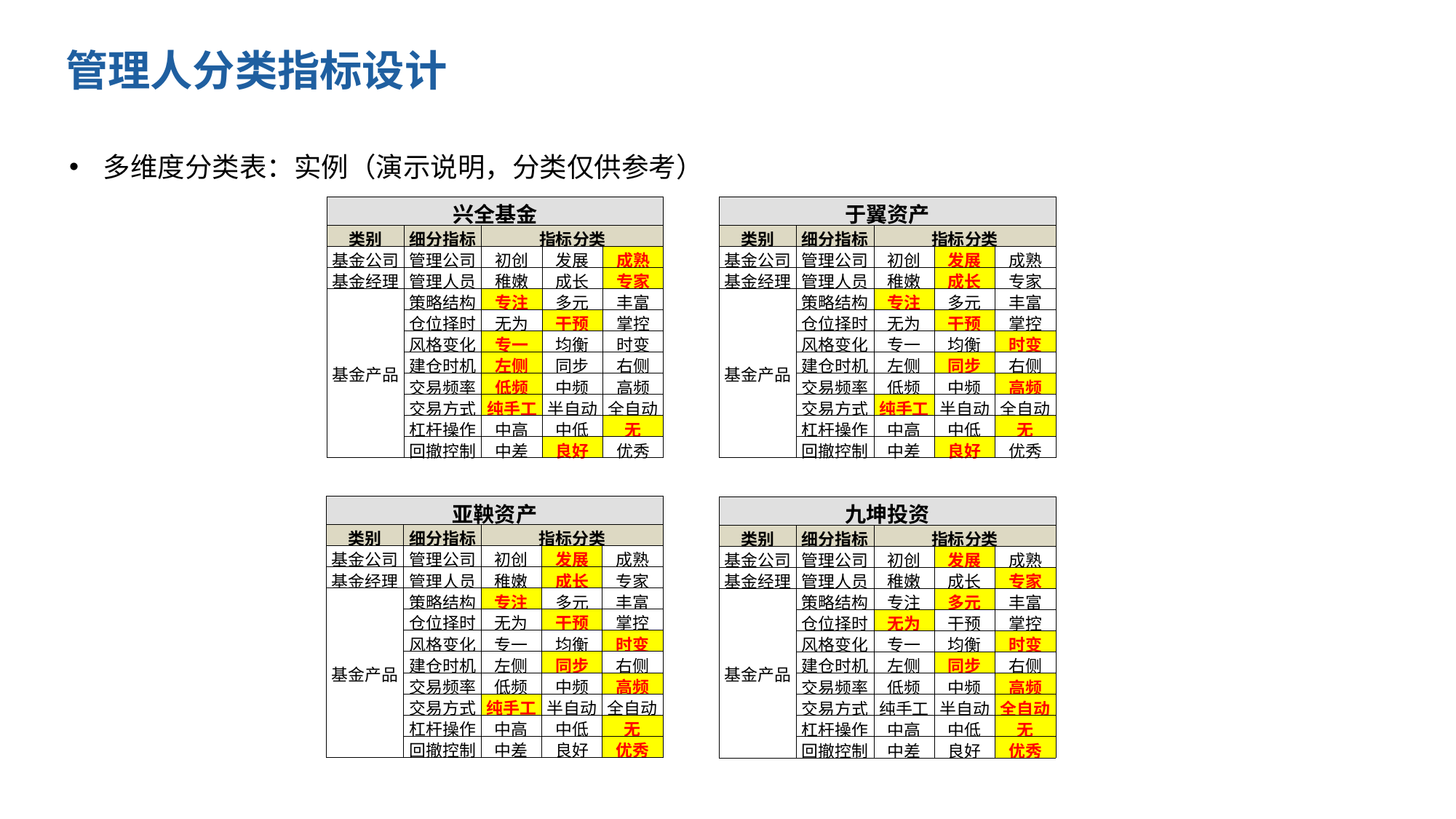

管理人分类指标设计
多维度分类表：实例（演示说明，分类仅供参考）
| 兴全基金 |  |  |  |  |
| --- | --- | --- | --- | --- |
| 类别 | 细分指标 | 指标分类 |  |  |
| 基金公司 | 管理公司 | 初创 | 发展 | 成熟 |
| 基金经理 | 管理人员 | 稚嫩 | 成长 | 专家 |
| 基金产品 | 策略结构 | 专注 | 多元 | 丰富 |
|  | 仓位择时 | 无为 | 干预 | 掌控 |
|  | 风格变化 | 专一 | 均衡 | 时变 |
|  | 建仓时机 | 左侧 | 同步 | 右侧 |
|  | 交易频率 | 低频 | 中频 | 高频 |
|  | 交易方式 | 纯手工 | 半自动 | 全自动 |
|  | 杠杆操作 | 中高 | 中低 | 无 |
|  | 回撤控制 | 中差 | 良好 | 优秀 |
| 于翼资产 |  |  |  |  |
| --- | --- | --- | --- | --- |
| 类别 | 细分指标 | 指标分类 |  |  |
| 基金公司 | 管理公司 | 初创 | 发展 | 成熟 |
| 基金经理 | 管理人员 | 稚嫩 | 成长 | 专家 |
| 基金产品 | 策略结构 | 专注 | 多元 | 丰富 |
|  | 仓位择时 | 无为 | 干预 | 掌控 |
|  | 风格变化 | 专一 | 均衡 | 时变 |
|  | 建仓时机 | 左侧 | 同步 | 右侧 |
|  | 交易频率 | 低频 | 中频 | 高频 |
|  | 交易方式 | 纯手工 | 半自动 | 全自动 |
|  | 杠杆操作 | 中高 | 中低 | 无 |
|  | 回撤控制 | 中差 | 良好 | 优秀 |
| 亚鞅资产 |  |  |  |  |
| --- | --- | --- | --- | --- |
| 类别 | 细分指标 | 指标分类 |  |  |
| 基金公司 | 管理公司 | 初创 | 发展 | 成熟 |
| 基金经理 | 管理人员 | 稚嫩 | 成长 | 专家 |
| 基金产品 | 策略结构 | 专注 | 多元 | 丰富 |
|  | 仓位择时 | 无为 | 干预 | 掌控 |
|  | 风格变化 | 专一 | 均衡 | 时变 |
|  | 建仓时机 | 左侧 | 同步 | 右侧 |
|  | 交易频率 | 低频 | 中频 | 高频 |
|  | 交易方式 | 纯手工 | 半自动 | 全自动 |
|  | 杠杆操作 | 中高 | 中低 | 无 |
|  | 回撤控制 | 中差 | 良好 | 优秀 |
| 九坤投资 |  |  |  |  |
| --- | --- | --- | --- | --- |
| 类别 | 细分指标 | 指标分类 |  |  |
| 基金公司 | 管理公司 | 初创 | 发展 | 成熟 |
| 基金经理 | 管理人员 | 稚嫩 | 成长 | 专家 |
| 基金产品 | 策略结构 | 专注 | 多元 | 丰富 |
|  | 仓位择时 | 无为 | 干预 | 掌控 |
|  | 风格变化 | 专一 | 均衡 | 时变 |
|  | 建仓时机 | 左侧 | 同步 | 右侧 |
|  | 交易频率 | 低频 | 中频 | 高频 |
|  | 交易方式 | 纯手工 | 半自动 | 全自动 |
|  | 杠杆操作 | 中高 | 中低 | 无 |
|  | 回撤控制 | 中差 | 良好 | 优秀 |